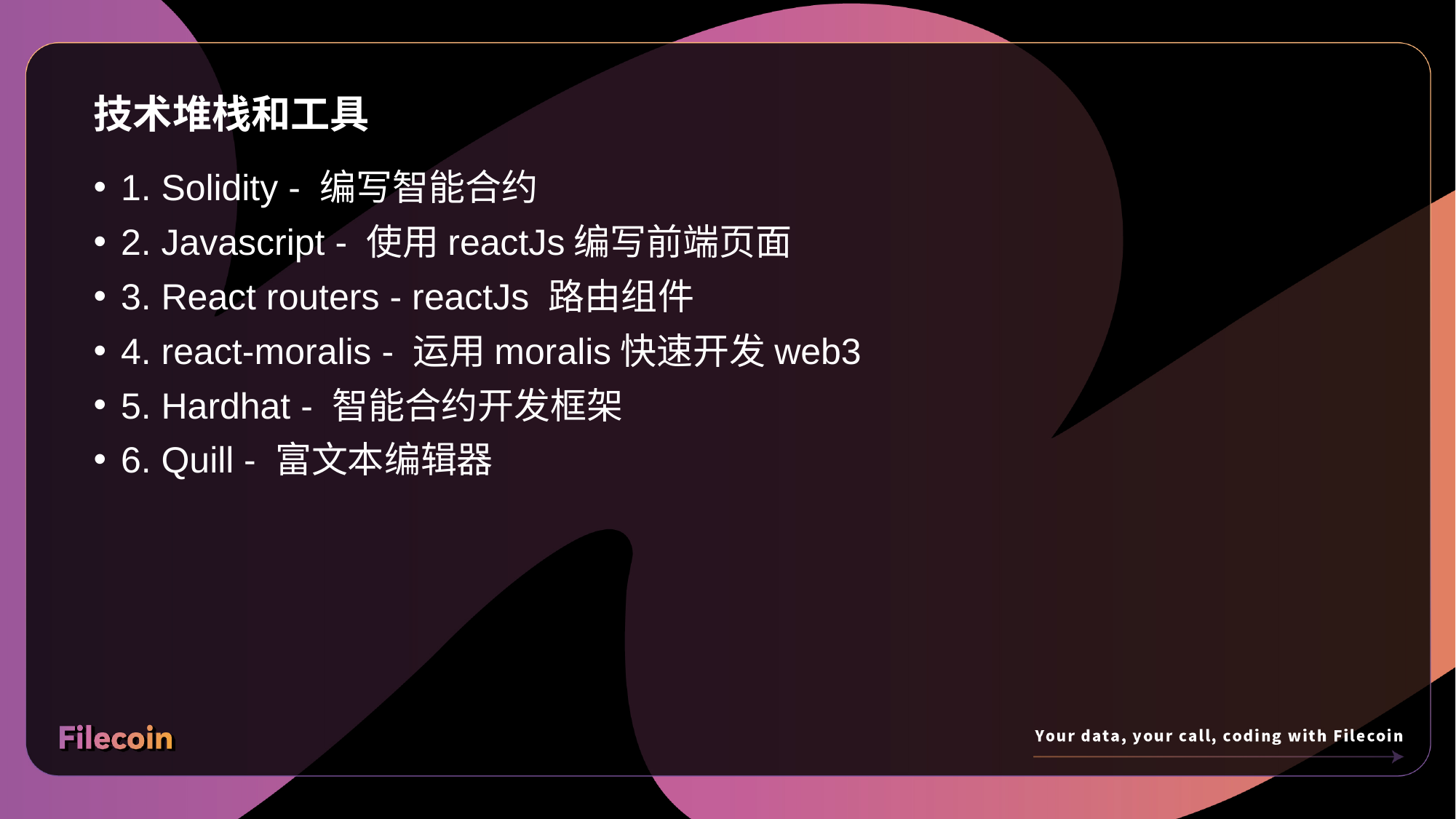

# 技术堆栈和工具
1. Solidity - 编写智能合约
2. Javascript - 使用reactJs编写前端页面
3. React routers - reactJs 路由组件
4. react-moralis - 运用moralis快速开发web3
5. Hardhat - 智能合约开发框架
6. Quill - 富文本编辑器